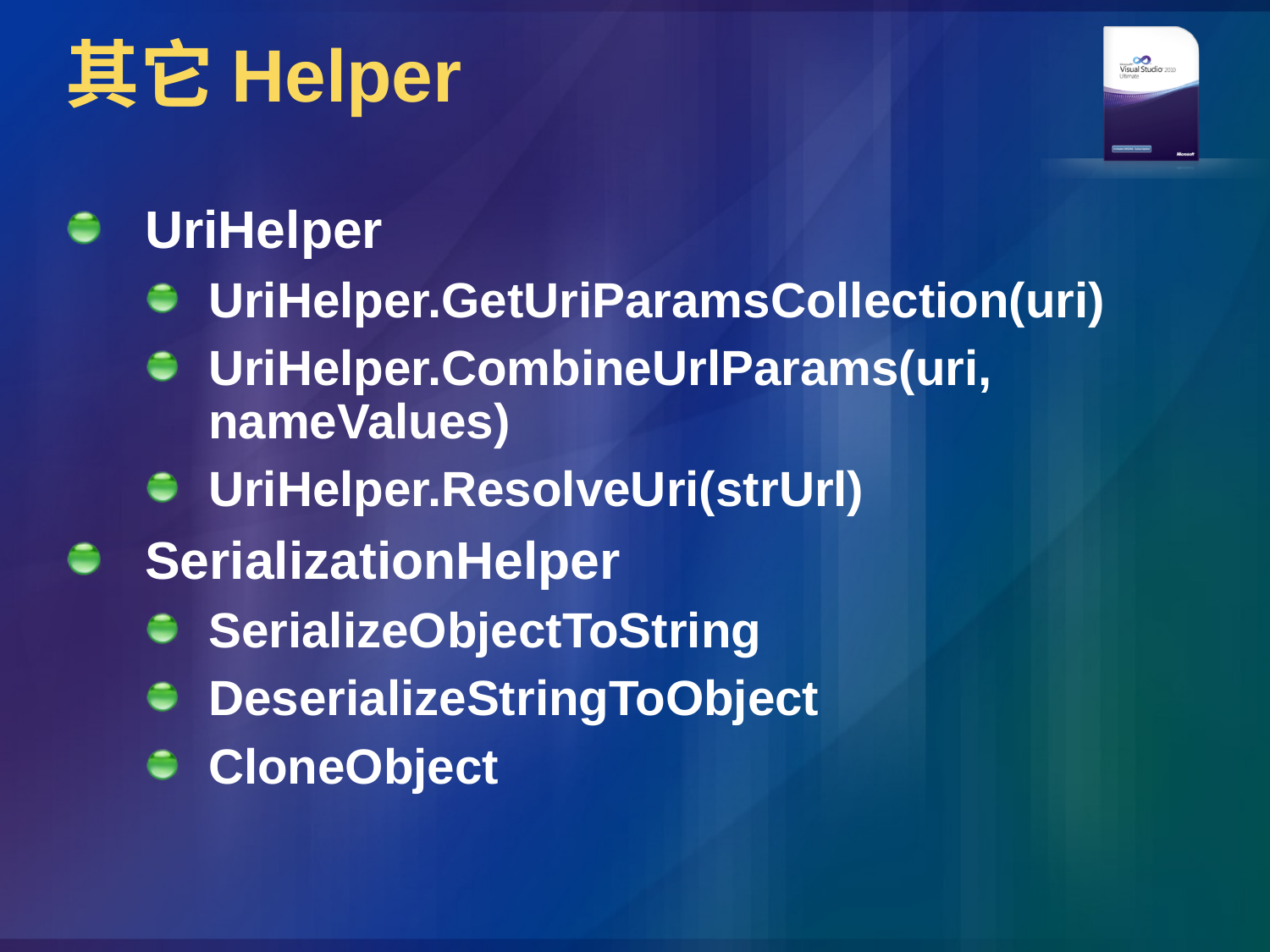

# 其它Helper
UriHelper
UriHelper.GetUriParamsCollection(uri)
UriHelper.CombineUrlParams(uri, nameValues)
UriHelper.ResolveUri(strUrl)
SerializationHelper
SerializeObjectToString
DeserializeStringToObject
CloneObject